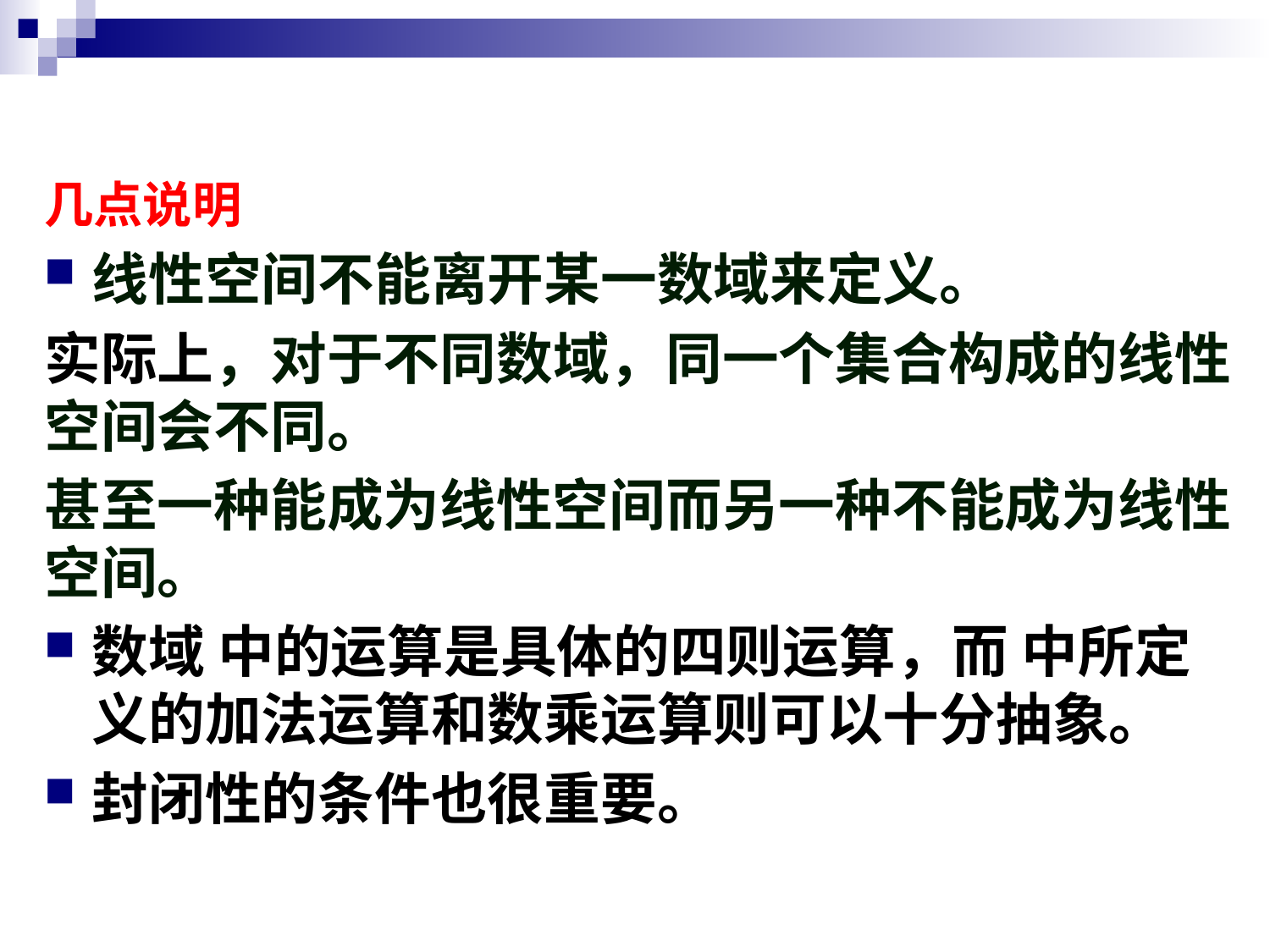

几点说明
线性空间不能离开某一数域来定义。
实际上，对于不同数域，同一个集合构成的线性空间会不同。
甚至一种能成为线性空间而另一种不能成为线性空间。
数域 中的运算是具体的四则运算，而 中所定义的加法运算和数乘运算则可以十分抽象。
封闭性的条件也很重要。